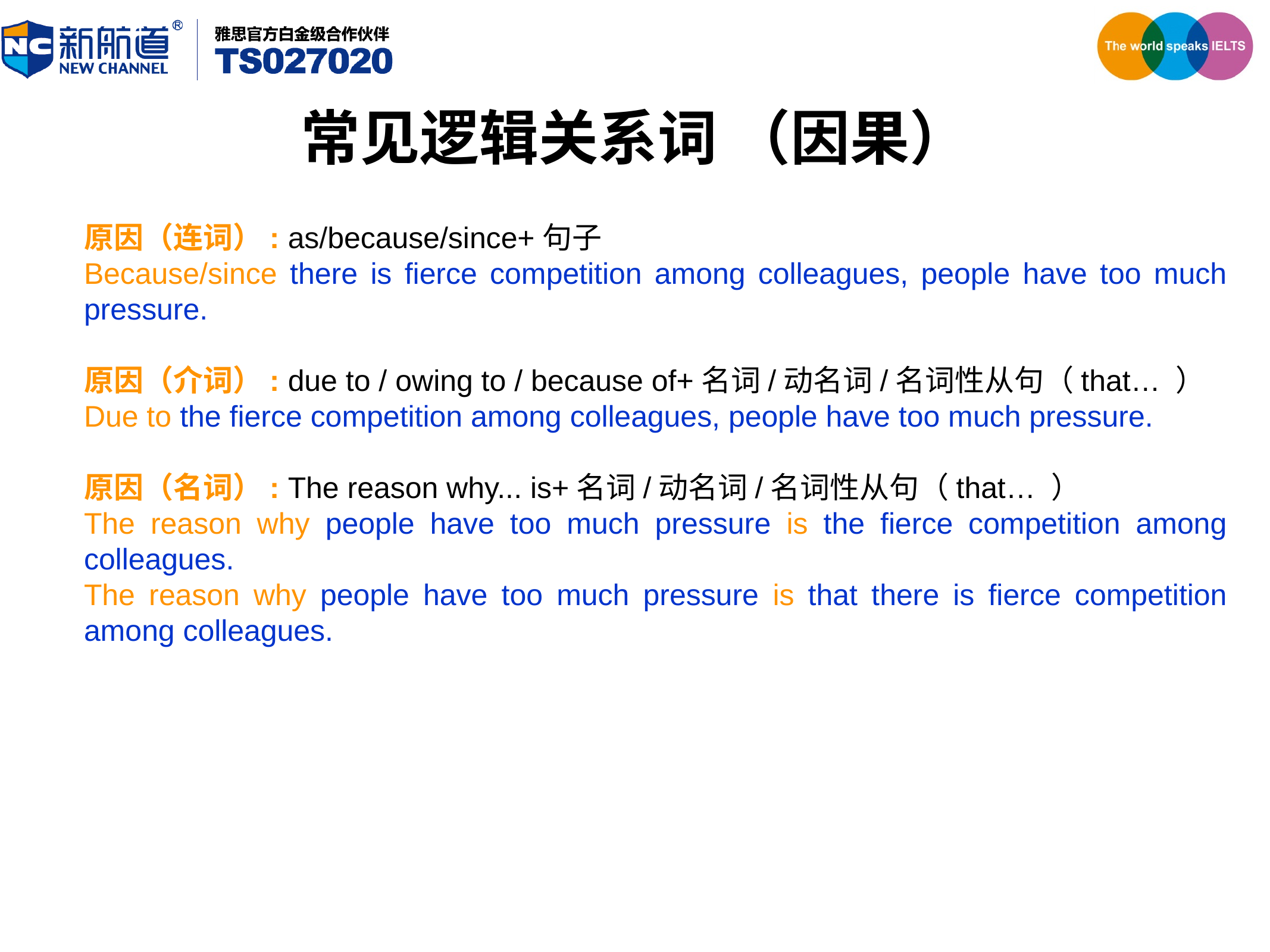

常见逻辑关系词 （因果）
原因（连词）: as/because/since+句子
Because/since there is fierce competition among colleagues, people have too much pressure.

原因（介词）: due to / owing to / because of+名词/动名词/名词性从句（that… ）
Due to the fierce competition among colleagues, people have too much pressure.

原因（名词）: The reason why... is+名词/动名词/名词性从句（that… ）
The reason why people have too much pressure is the fierce competition among colleagues.
The reason why people have too much pressure is that there is fierce competition among colleagues.